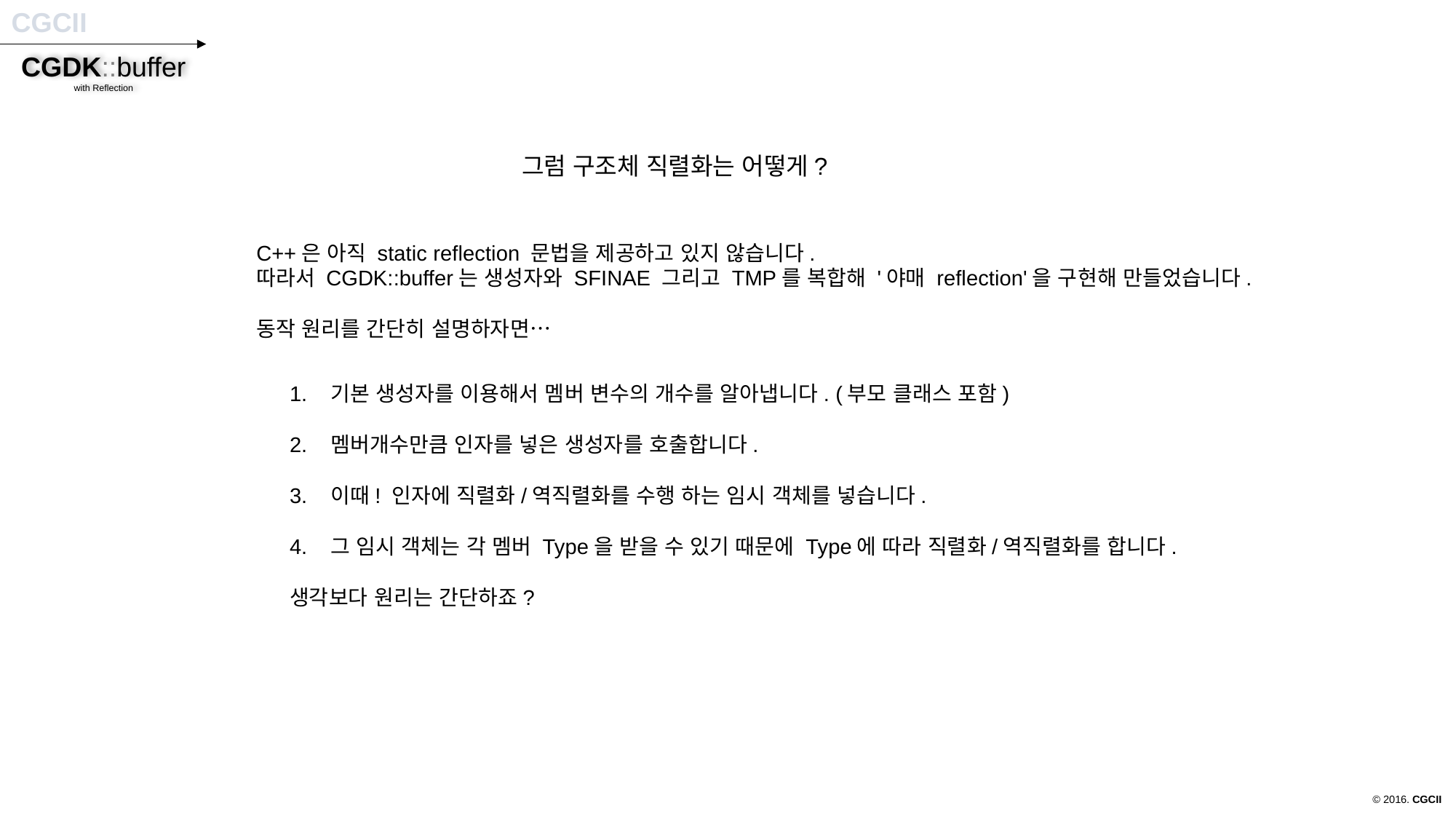

CGCII
CGDK::buffer
with Reflection

그럼 구조체 직렬화는 어떻게?
C++은 아직 static reflection 문법을 제공하고 있지 않습니다.
따라서 CGDK::buffer는 생성자와 SFINAE 그리고 TMP를 복합해 '야매 reflection'을 구현해 만들었습니다.

동작 원리를 간단히 설명하자면…
기본 생성자를 이용해서 멤버 변수의 개수를 알아냅니다. (부모 클래스 포함)
멤버개수만큼 인자를 넣은 생성자를 호출합니다.
이때! 인자에 직렬화/역직렬화를 수행 하는 임시 객체를 넣습니다.
그 임시 객체는 각 멤버 Type을 받을 수 있기 때문에 Type에 따라 직렬화/역직렬화를 합니다.
생각보다 원리는 간단하죠?
© 2016. CGCII